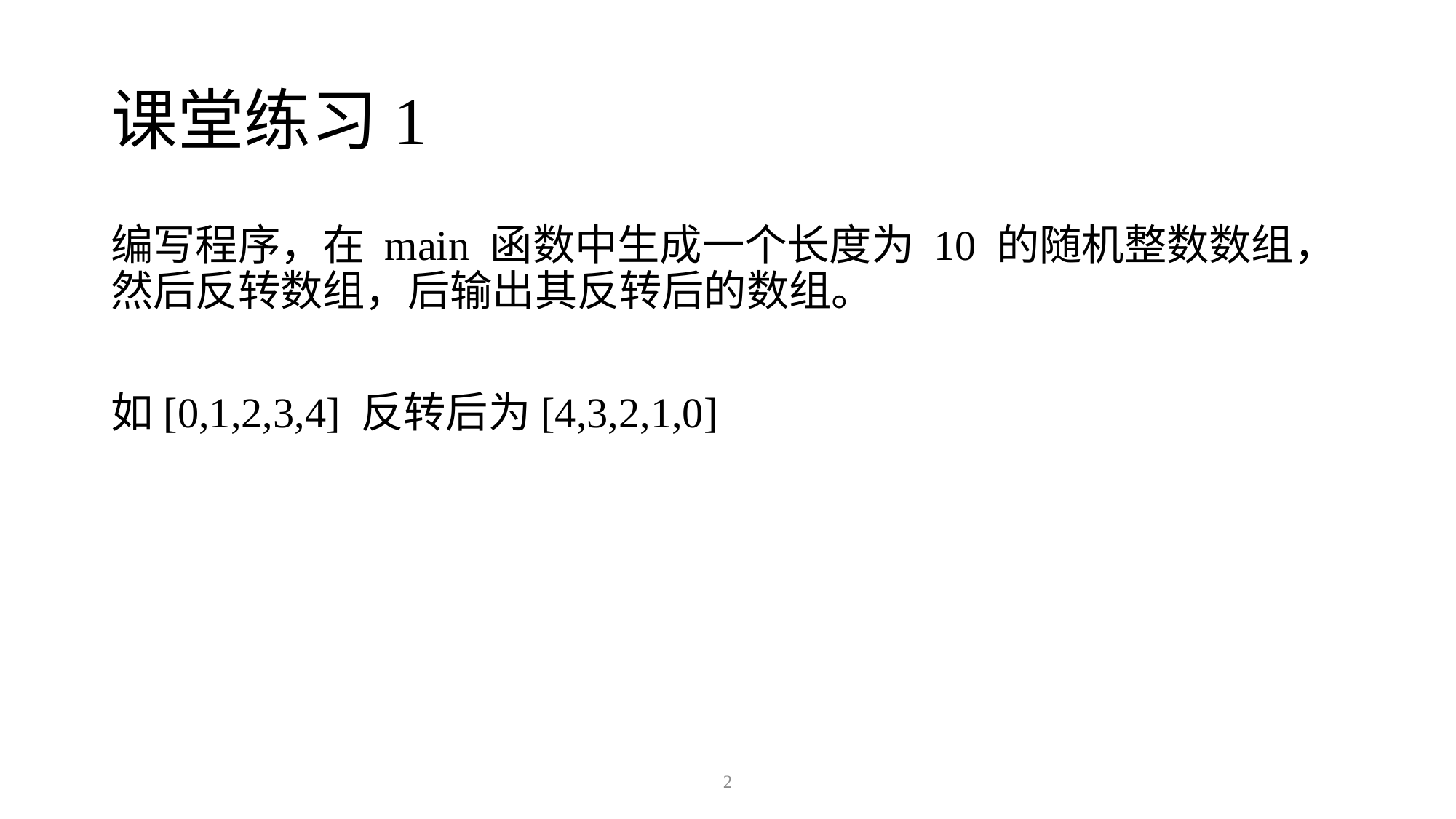

# 课堂练习1
编写程序，在 main 函数中生成一个长度为 10 的随机整数数组，然后反转数组，后输出其反转后的数组。

如[0,1,2,3,4] 反转后为[4,3,2,1,0]
2